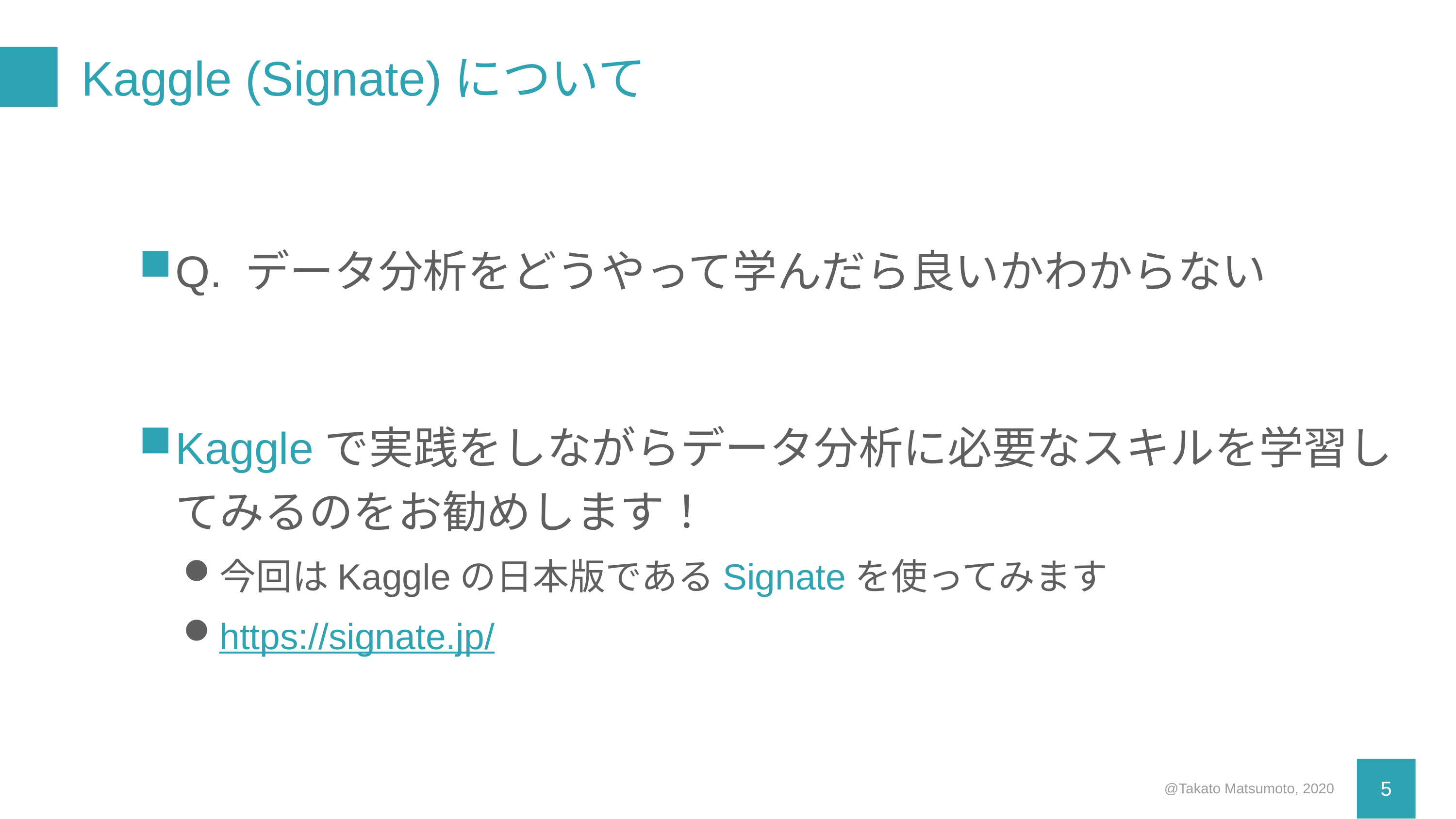

# Kaggle (Signate)について
Q. データ分析をどうやって学んだら良いかわからない

Kaggleで実践をしながらデータ分析に必要なスキルを学習してみるのをお勧めします！
今回はKaggleの日本版であるSignateを使ってみます
https://signate.jp/
@Takato Matsumoto, 2020
5